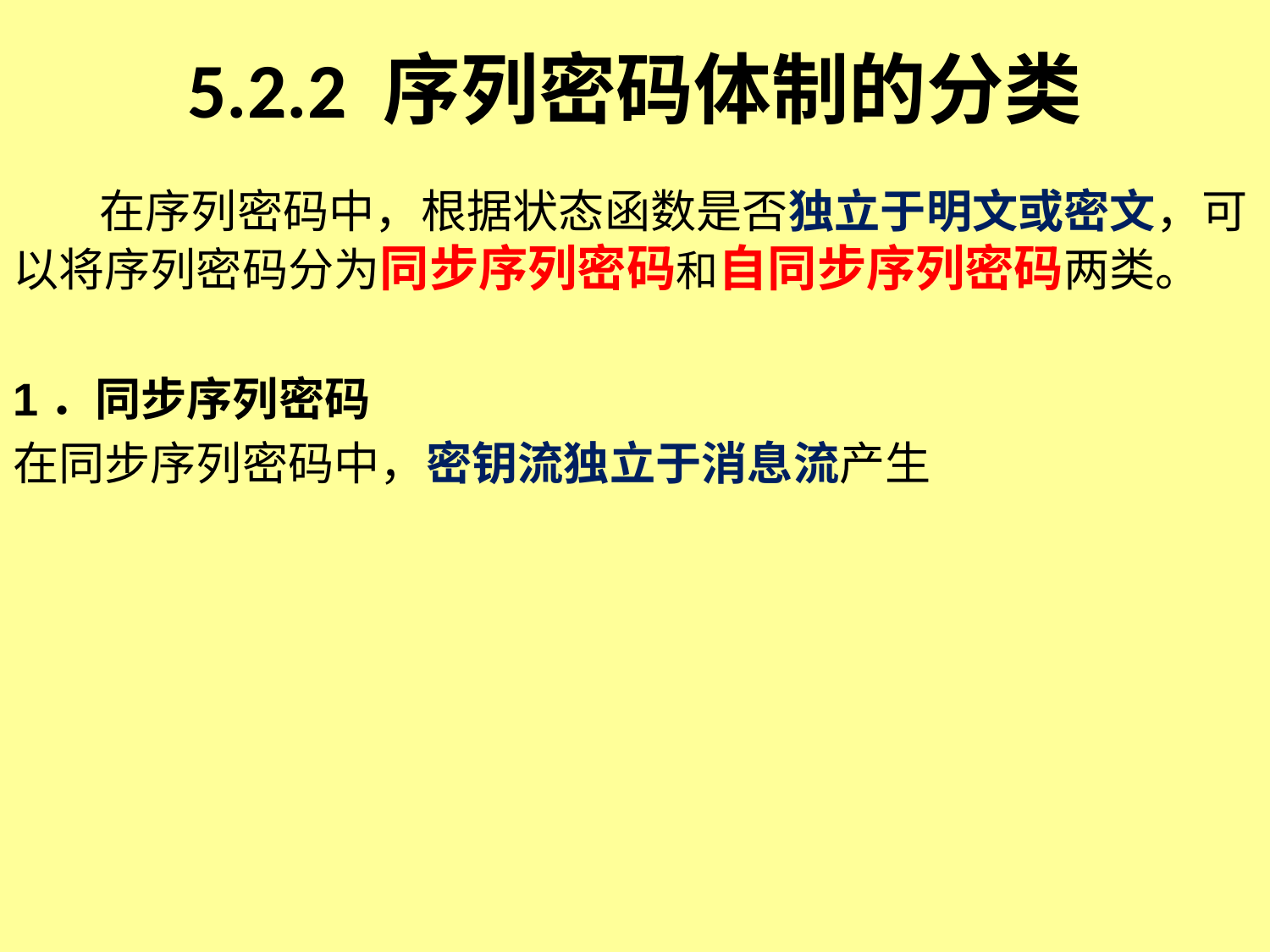

# 5.2.2 序列密码体制的分类
在序列密码中，根据状态函数是否独立于明文或密文，可以将序列密码分为同步序列密码和自同步序列密码两类。

1．同步序列密码
在同步序列密码中，密钥流独立于消息流产生